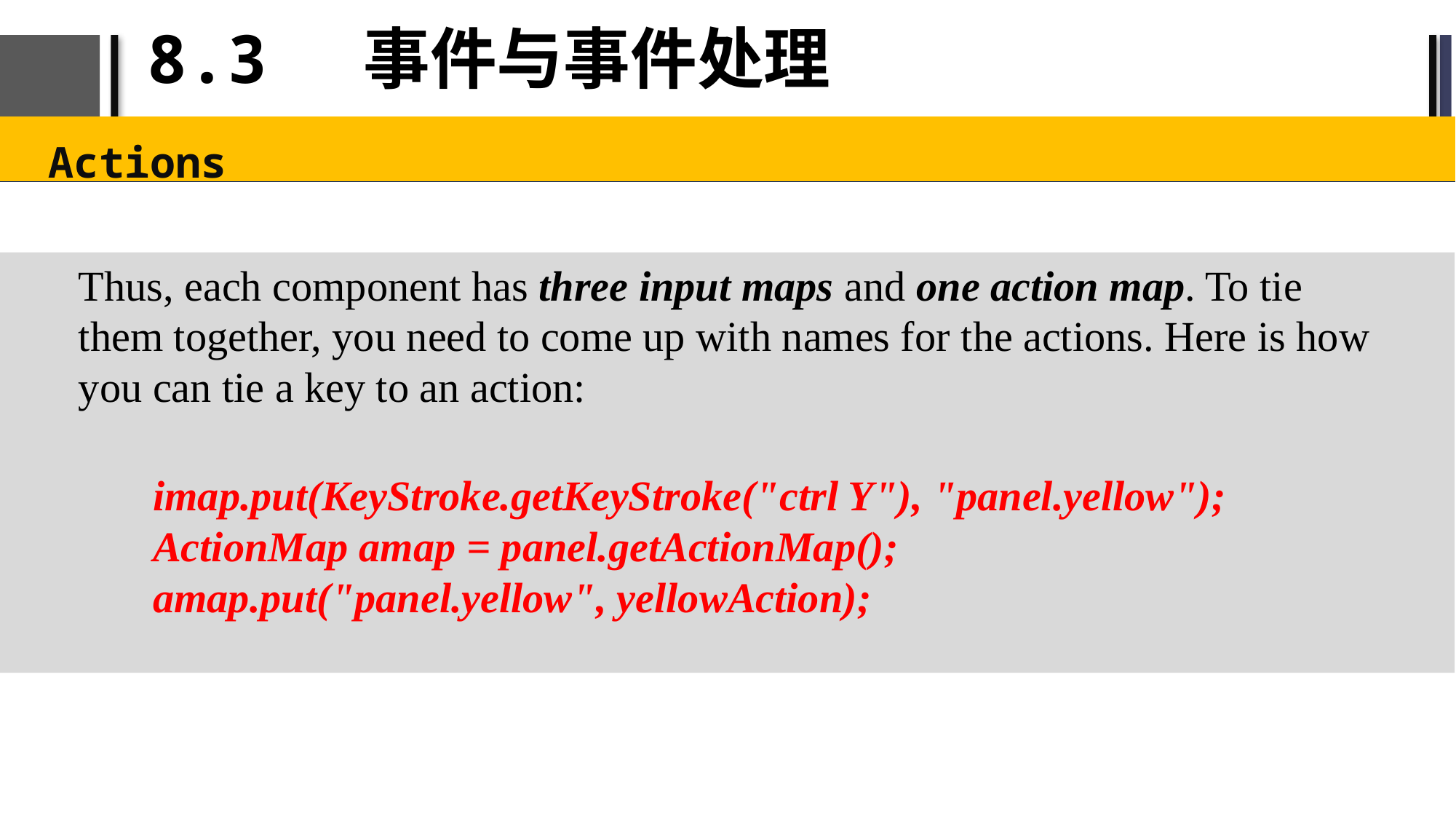

# 8.3  事件与事件处理

Actions

Thus, each component has three input maps and one action map. To tie them together, you need to come up with names for the actions. Here is how you can tie a key to an action:
imap.put(KeyStroke.getKeyStroke("ctrl Y"), "panel.yellow");
ActionMap amap = panel.getActionMap();
amap.put("panel.yellow", yellowAction);